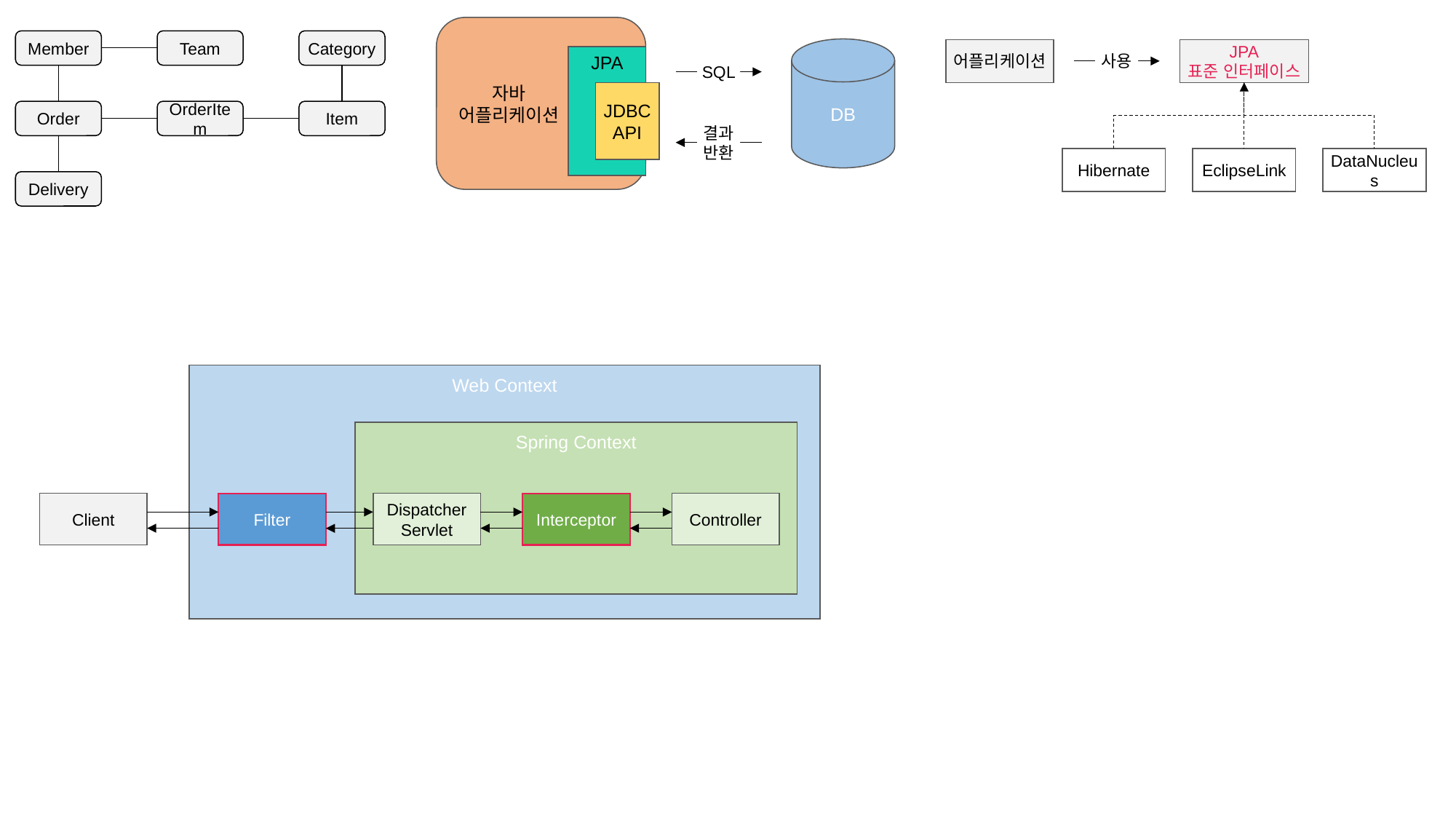

자바
어플리케이션
Member
Team
Category
DB
어플리케이션
JPA
표준 인터페이스
JPA
사용
SQL
JDBC
API
Order
OrderItem
Item
결과
반환
Hibernate
EclipseLink
DataNucleus
Delivery
Web Context
Spring Context
Dispatcher
Servlet
Interceptor
Controller
Client
Filter